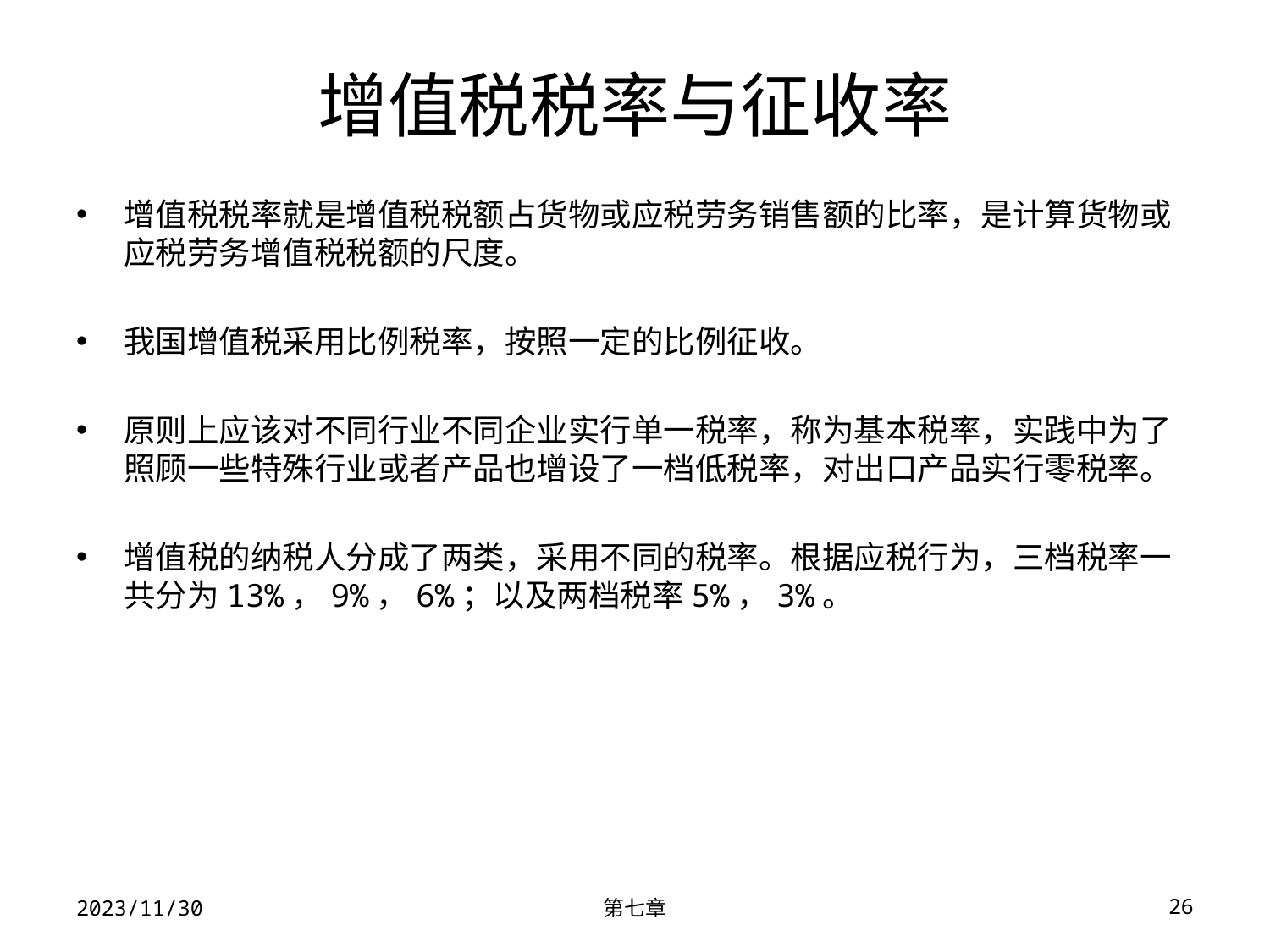

# 增值税税率与征收率
增值税税率就是增值税税额占货物或应税劳务销售额的比率，是计算货物或应税劳务增值税税额的尺度。

我国增值税采用比例税率，按照一定的比例征收。

原则上应该对不同行业不同企业实行单一税率，称为基本税率，实践中为了照顾一些特殊行业或者产品也增设了一档低税率，对出口产品实行零税率。

增值税的纳税人分成了两类，采用不同的税率。根据应税行为，三档税率一共分为13%，9%，6%；以及两档税率5%，3%。
2023/11/30
第七章
26